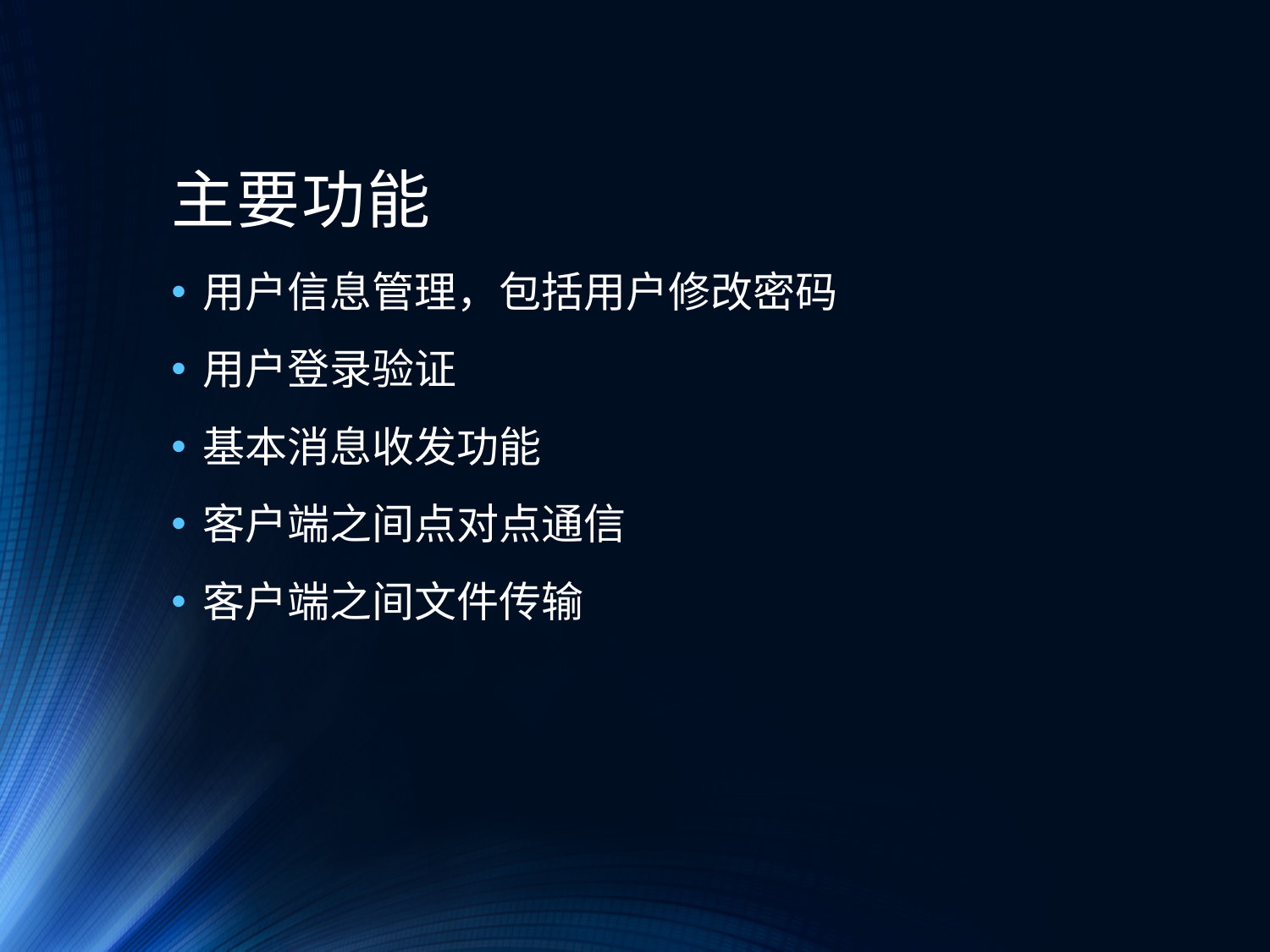

# 主要功能
用户信息管理，包括用户修改密码
用户登录验证
基本消息收发功能
客户端之间点对点通信
客户端之间文件传输